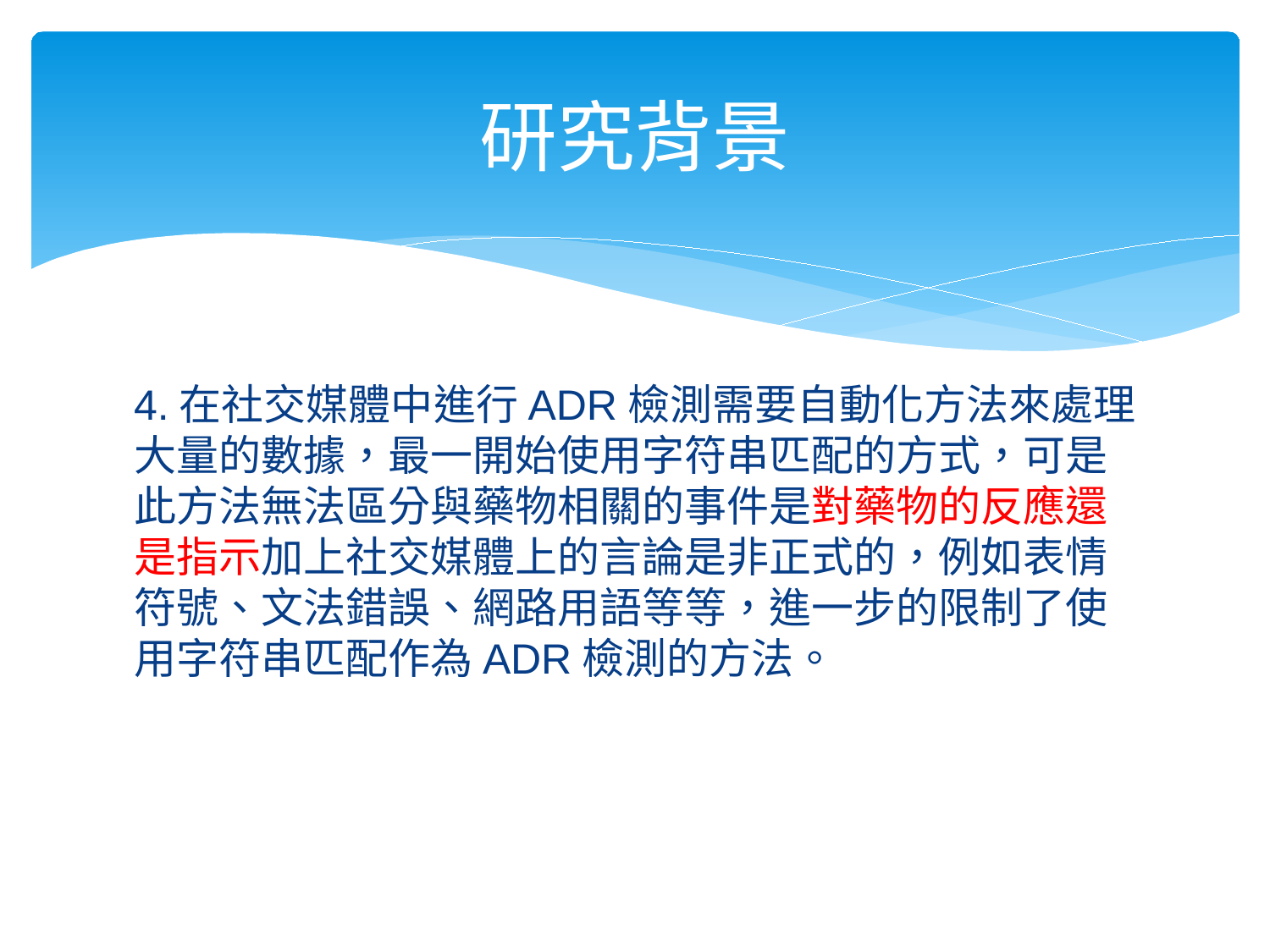

# 研究背景
4.在社交媒體中進行ADR檢測需要自動化方法來處理大量的數據，最一開始使用字符串匹配的方式，可是此方法無法區分與藥物相關的事件是對藥物的反應還是指示加上社交媒體上的言論是非正式的，例如表情符號、文法錯誤、網路用語等等，進一步的限制了使用字符串匹配作為ADR檢測的方法。